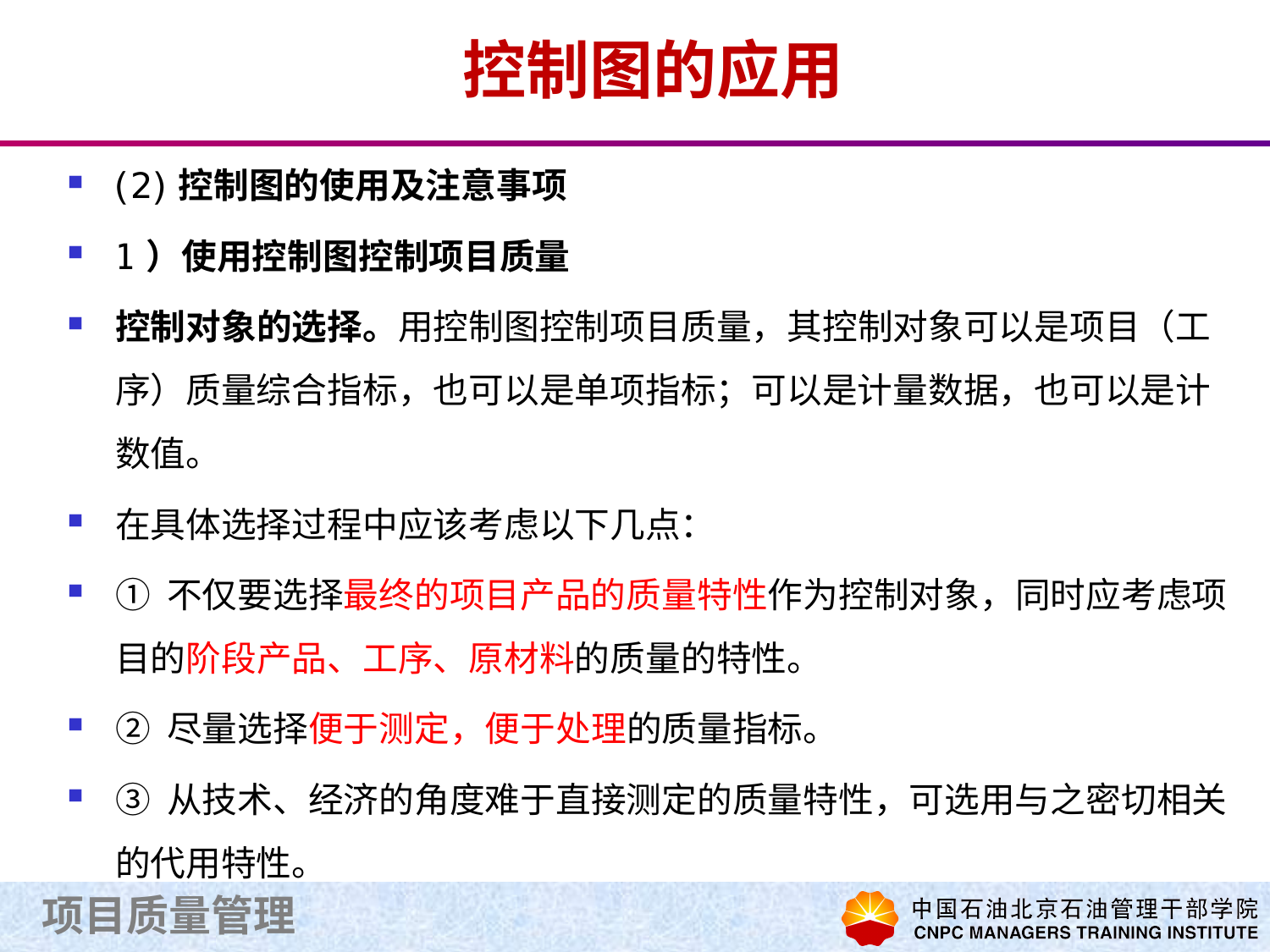

# 控制图的应用
(2)控制图的使用及注意事项
1）使用控制图控制项目质量
控制对象的选择。用控制图控制项目质量，其控制对象可以是项目（工序）质量综合指标，也可以是单项指标；可以是计量数据，也可以是计数值。
在具体选择过程中应该考虑以下几点：
① 不仅要选择最终的项目产品的质量特性作为控制对象，同时应考虑项目的阶段产品、工序、原材料的质量的特性。
② 尽量选择便于测定，便于处理的质量指标。
③ 从技术、经济的角度难于直接测定的质量特性，可选用与之密切相关的代用特性。